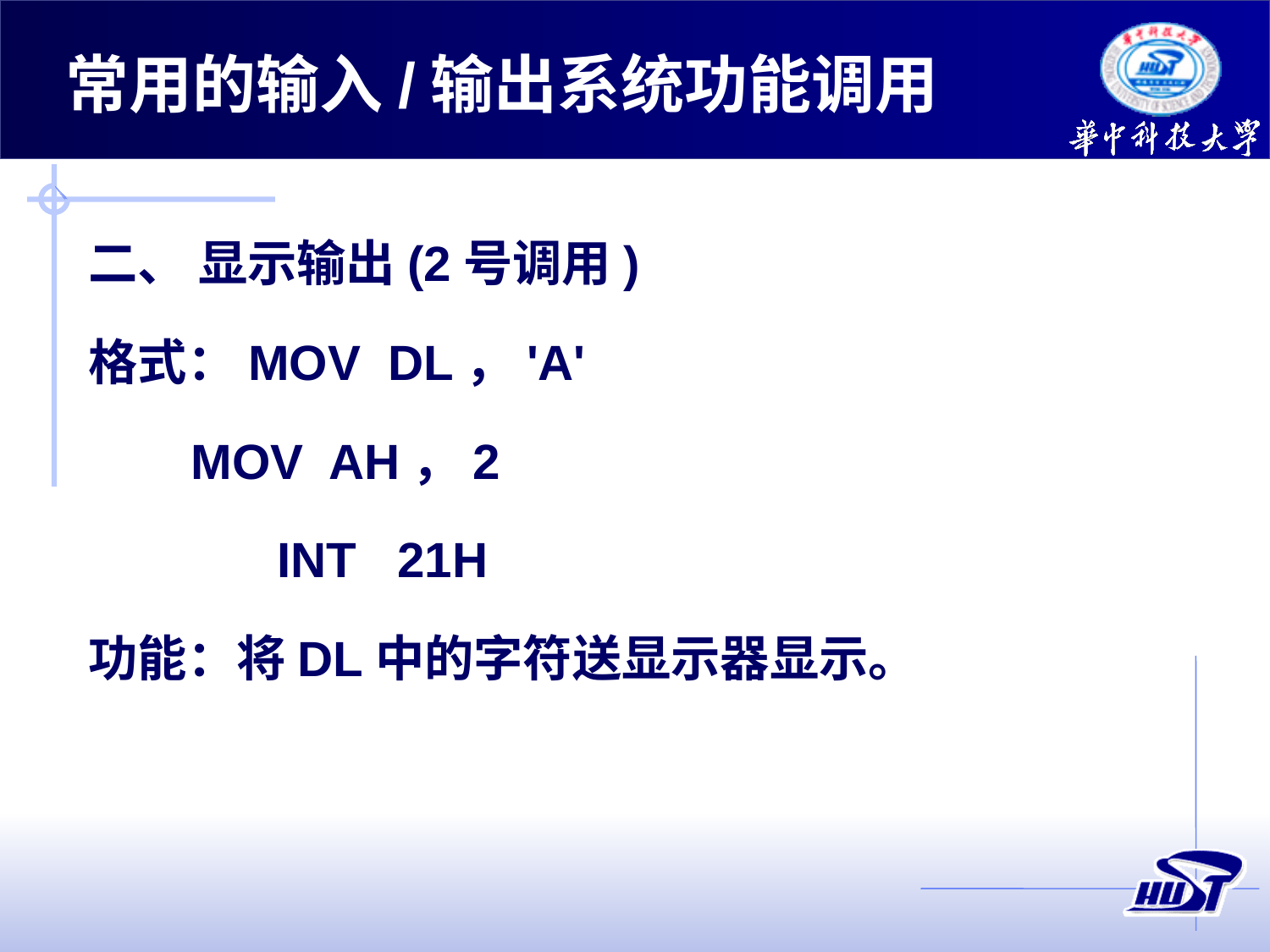

# 常用的输入/输出系统功能调用
二、 显示输出(2号调用)
格式：MOV  DL，'A'
	    MOV  AH，2
    	 INT   21H
功能：将DL中的字符送显示器显示。